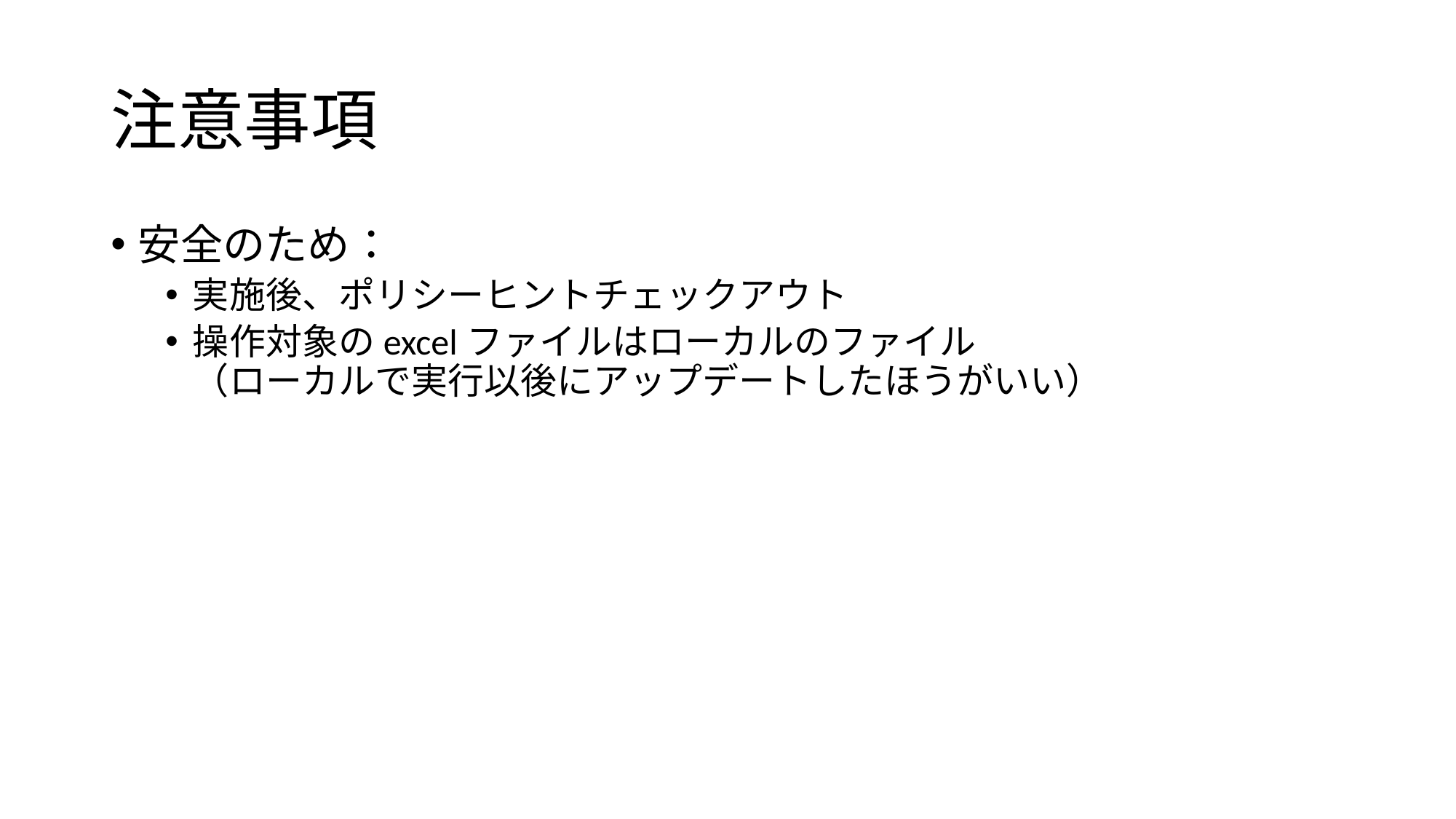

# 注意事項
安全のため：
実施後、ポリシーヒントチェックアウト
操作対象のexcelファイルはローカルのファイル
（ローカルで実行以後にアップデートしたほうがいい）